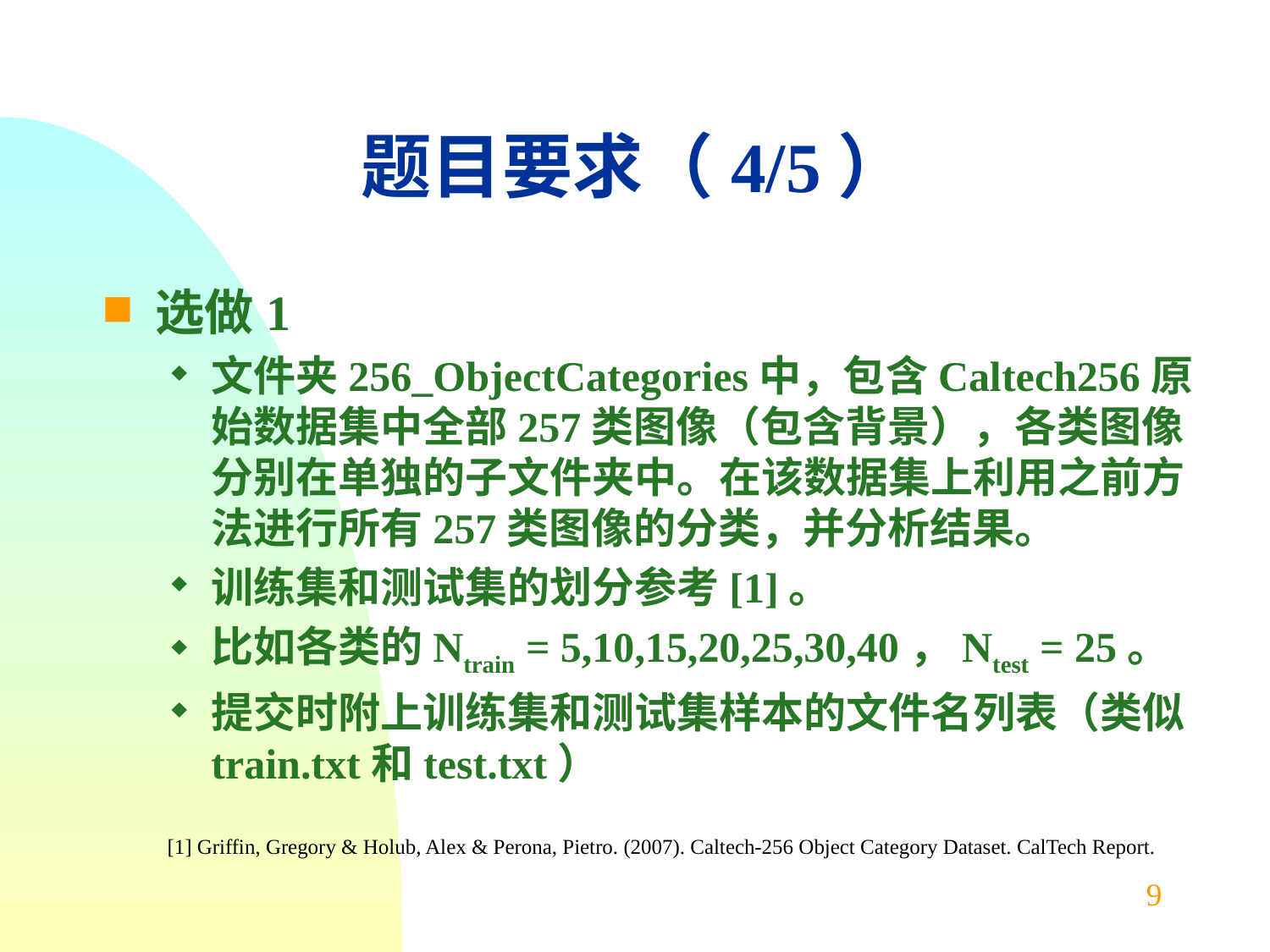

# 题目要求（4/5）
选做1
文件夹256_ObjectCategories中，包含Caltech256原始数据集中全部257类图像（包含背景），各类图像分别在单独的子文件夹中。在该数据集上利用之前方法进行所有257类图像的分类，并分析结果。
训练集和测试集的划分参考[1]。
比如各类的Ntrain = 5,10,15,20,25,30,40，Ntest = 25。
提交时附上训练集和测试集样本的文件名列表（类似train.txt和test.txt）

[1] Griffin, Gregory & Holub, Alex & Perona, Pietro. (2007). Caltech-256 Object Category Dataset. CalTech Report.
9